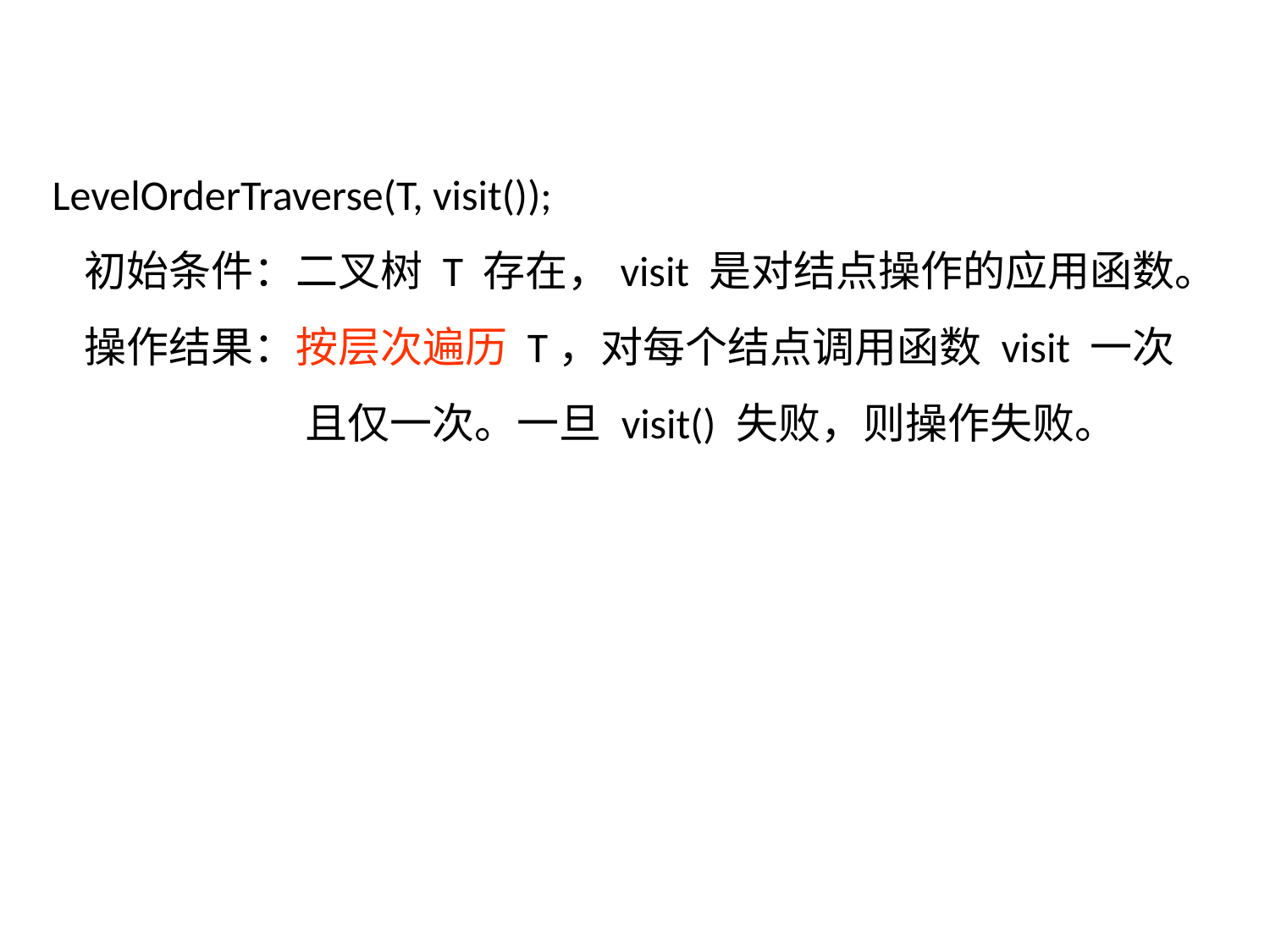

LevelOrderTraverse(T, visit());
　　初始条件：二叉树 T 存在，visit 是对结点操作的应用函数。
　　操作结果：按层次遍历 T，对每个结点调用函数 visit 一次
                               且仅一次。一旦 visit() 失败，则操作失败。